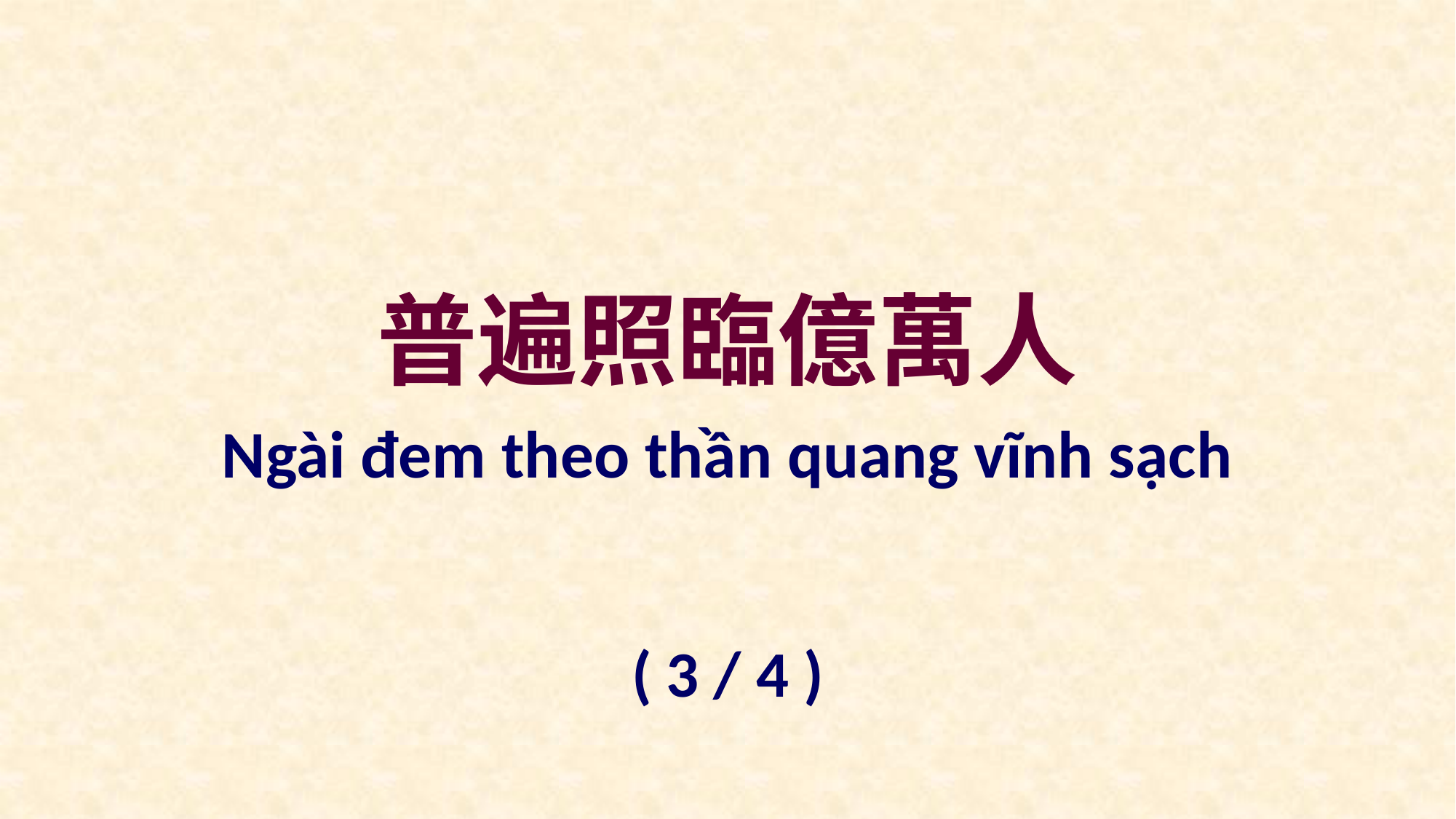

普遍照臨億萬人
Ngài đem theo thần quang vĩnh sạch
( 3 / 4 )